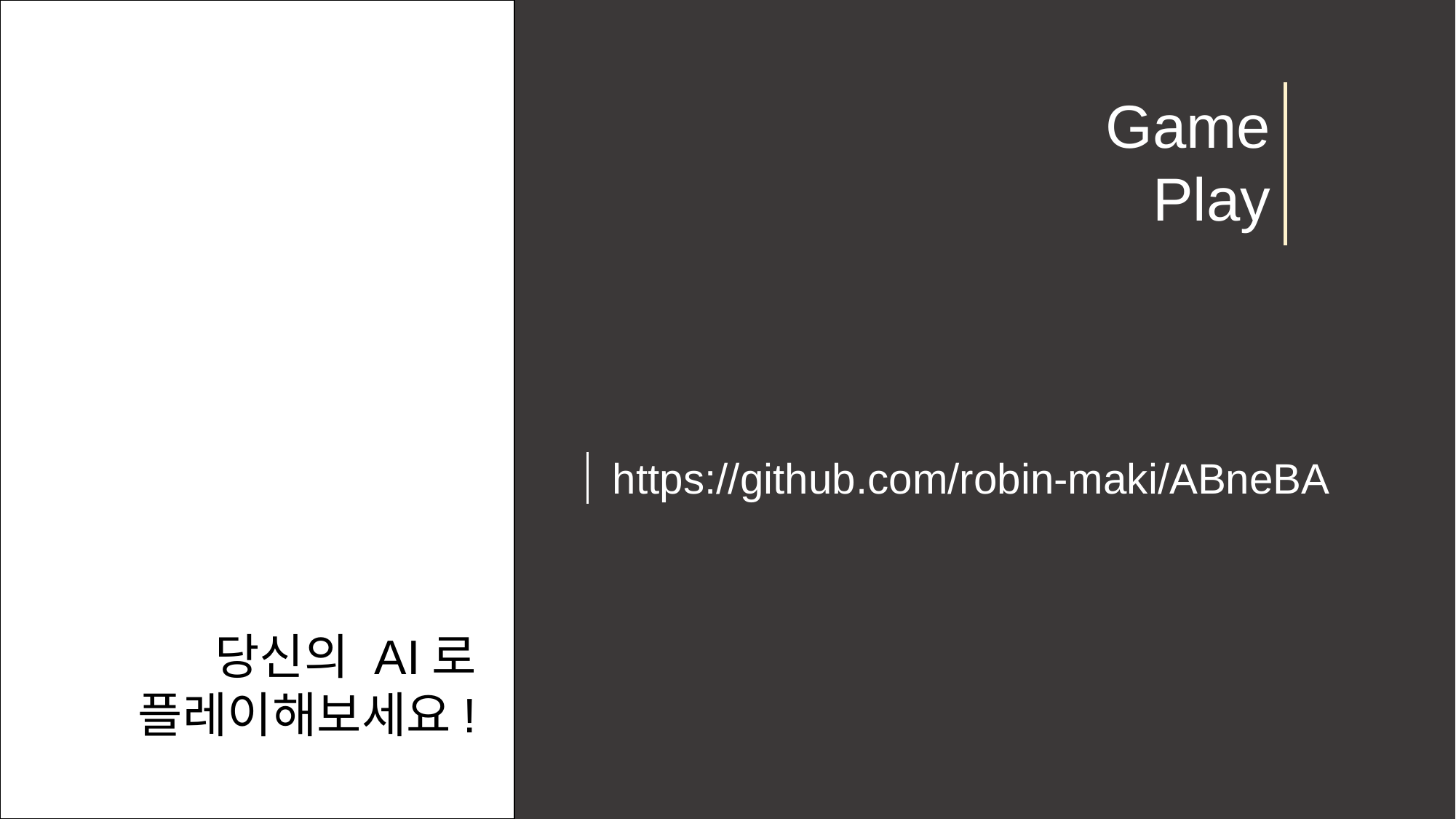

https://github.com/robin-maki/ABneBA
Game
Play
https://github.com/robin-maki/ABneBA
당신의 AI로
플레이해보세요!